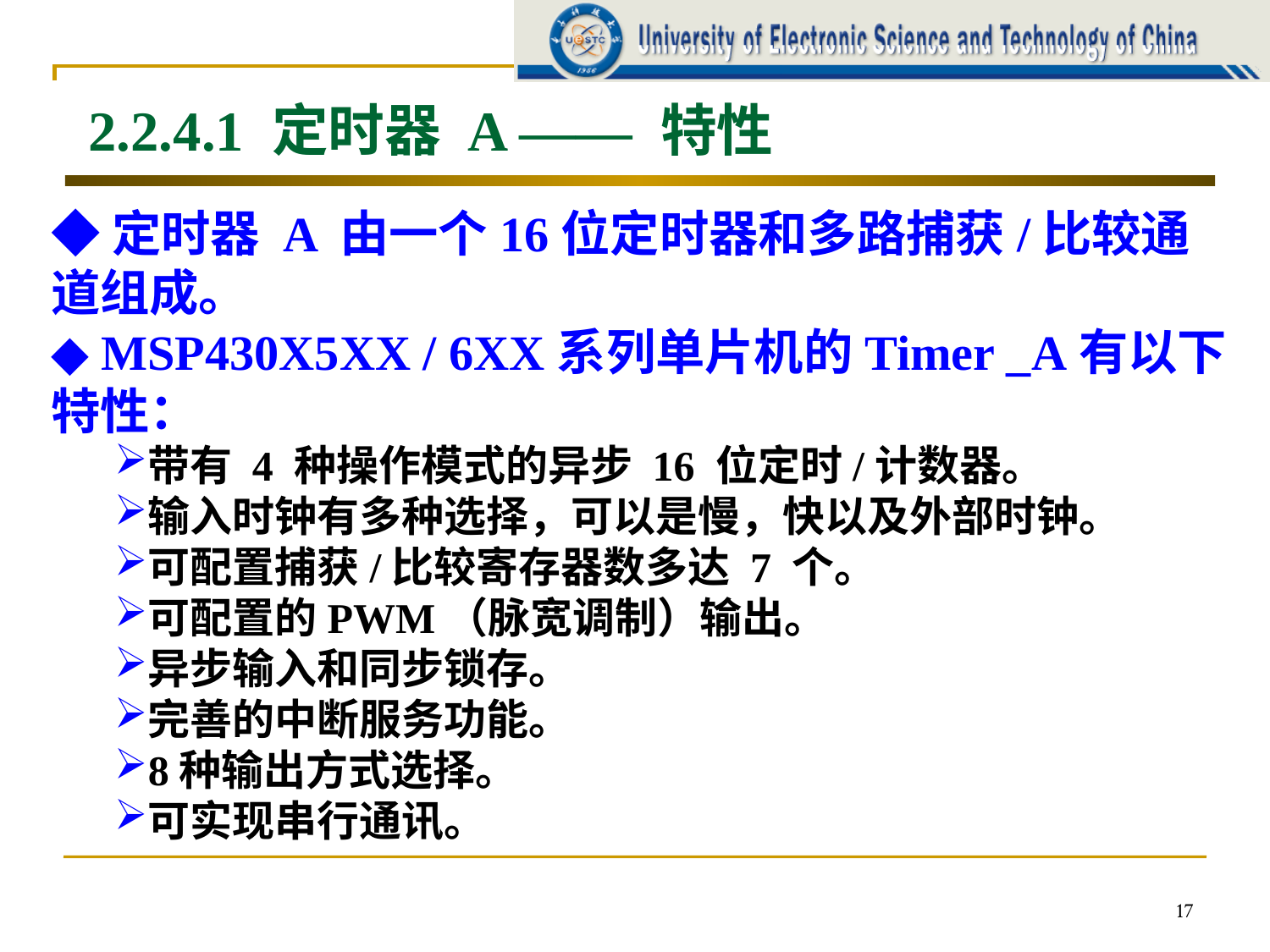

2.2.4.1 定时器 A —— 特性
◆定时器 A 由一个16位定时器和多路捕获/比较通道组成。
◆ MSP430X5XX / 6XX系列单片机的Timer _A有以下特性：
带有 4 种操作模式的异步 16 位定时/计数器。
输入时钟有多种选择，可以是慢，快以及外部时钟。
可配置捕获/比较寄存器数多达 7 个。
可配置的PWM（脉宽调制）输出。
异步输入和同步锁存。
完善的中断服务功能。
8种输出方式选择。
可实现串行通讯。
17